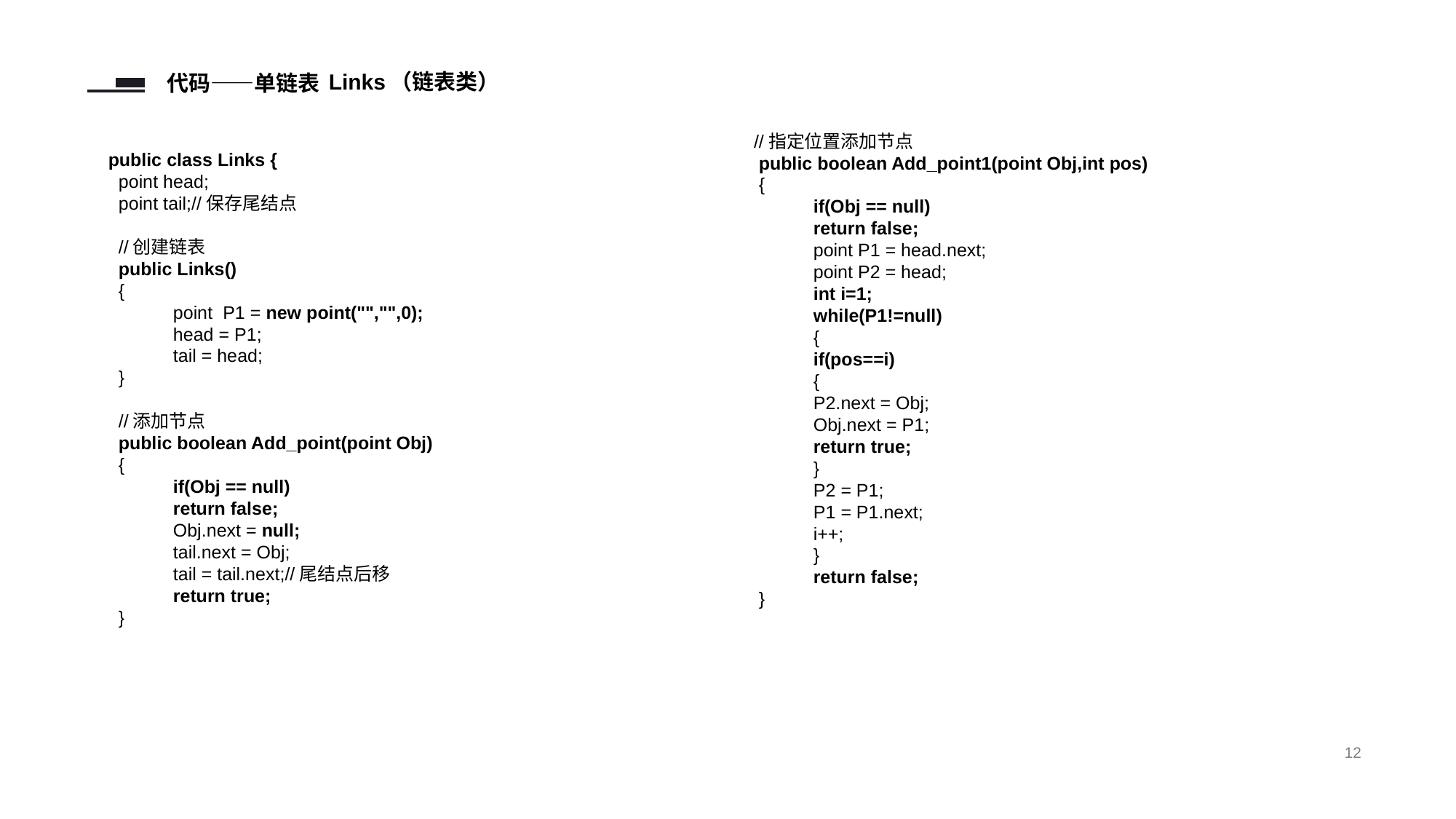

Links（链表类）
代码——单链表
 //指定位置添加节点
  public boolean Add_point1(point Obj,int pos)
  {
  if(Obj == null)
  return false;
  point P1 = head.next;
  point P2 = head;
  int i=1;
  while(P1!=null)
  {
  if(pos==i)
  {
  P2.next = Obj;
  Obj.next = P1;
  return true;
  }
  P2 = P1;
  P1 = P1.next;
  i++;
  }
  return false;
  }

public class Links {
  point head;
  point tail;//保存尾结点

  //创建链表
  public Links()
  {
  point  P1 = new point("","",0);
  head = P1;
  tail = head;
  }

  //添加节点
  public boolean Add_point(point Obj)
  {
  if(Obj == null)
  return false;
  Obj.next = null;
  tail.next = Obj;
  tail = tail.next;//尾结点后移
  return true;
  }

12